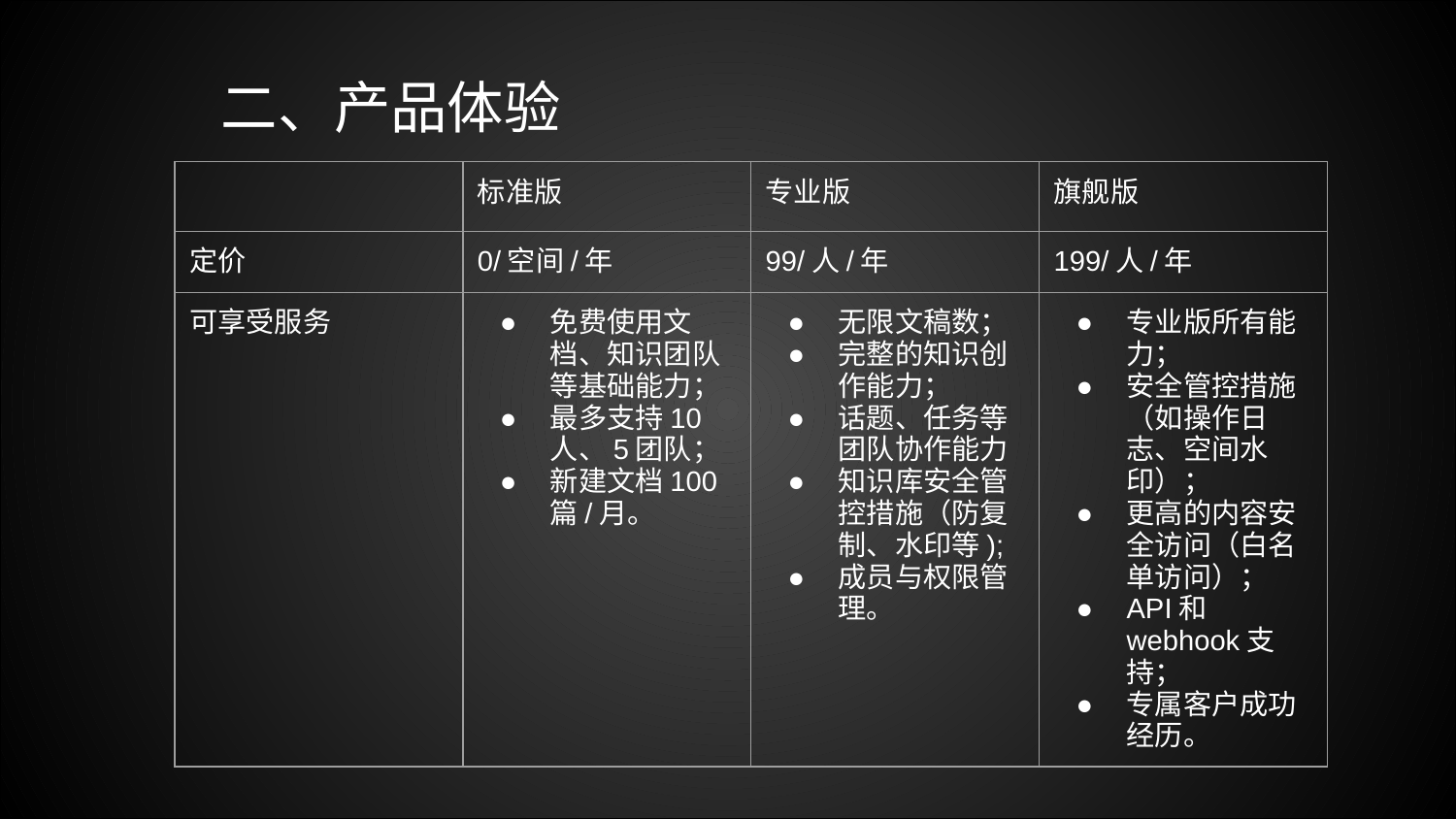

# 二、产品体验
|  | 标准版 | 专业版 | 旗舰版 |
| --- | --- | --- | --- |
| 定价 | 0/空间/年 | 99/人/年 | 199/人/年 |
| 可享受服务 | 免费使用文档、知识团队等基础能力； 最多支持10人、5团队； 新建文档100篇/月。 | 无限文稿数； 完整的知识创作能力； 话题、任务等团队协作能力 知识库安全管控措施（防复制、水印等); 成员与权限管理。 | 专业版所有能力； 安全管控措施（如操作日志、空间水印）； 更高的内容安全访问（白名单访问）； API和webhook支持； 专属客户成功经历。 |